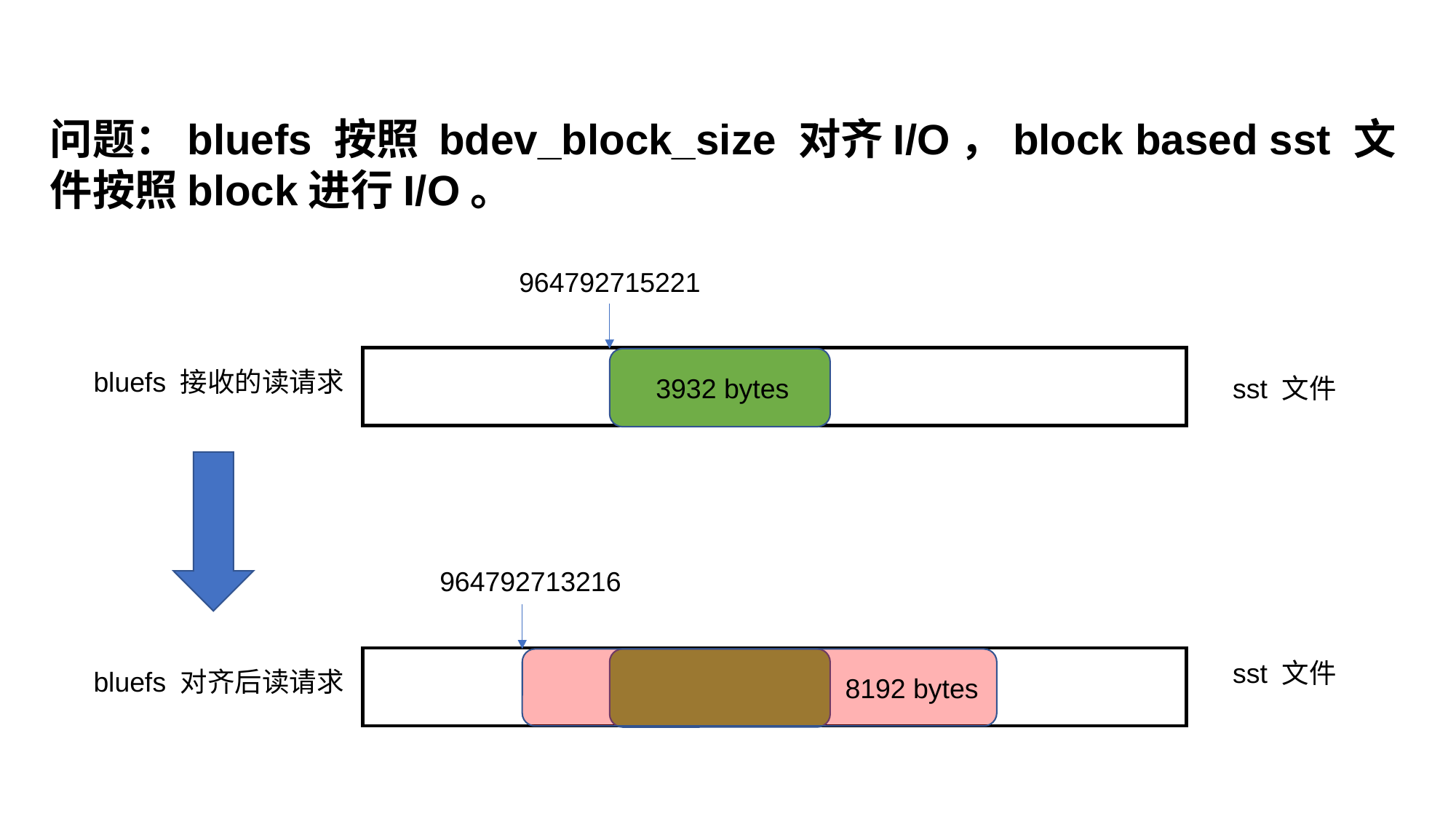

问题：bluefs 按照 bdev_block_size 对齐I/O，block based sst 文件按照block进行I/O。
964792715221

bluefs 接收的读请求
3932 bytes
sst 文件

964792713216

sst 文件
bluefs 对齐后读请求
8192 bytes